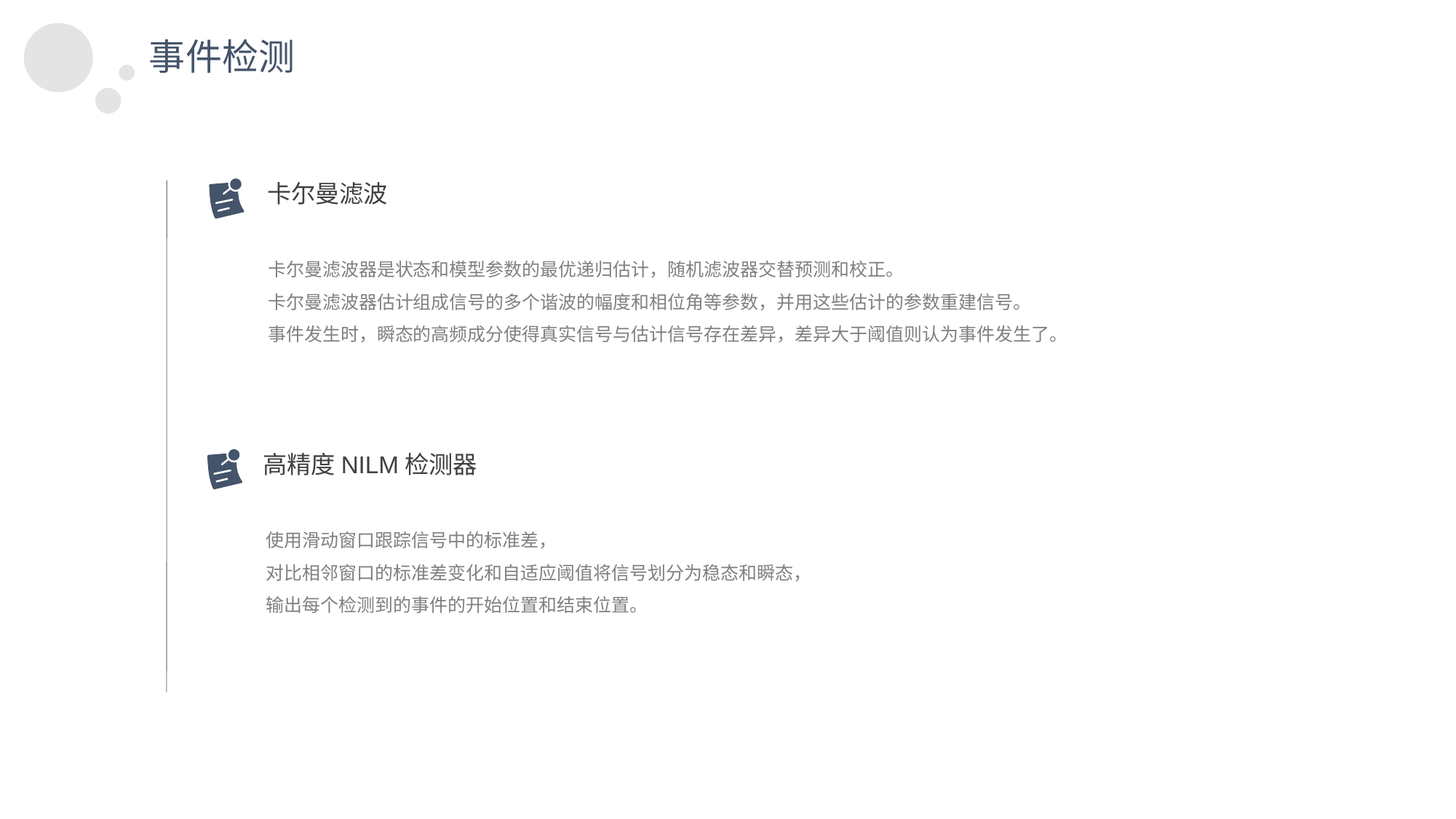

事件检测
卡尔曼滤波

卡尔曼滤波器是状态和模型参数的最优递归估计，随机滤波器交替预测和校正。
卡尔曼滤波器估计组成信号的多个谐波的幅度和相位角等参数，并用这些估计的参数重建信号。
事件发生时，瞬态的高频成分使得真实信号与估计信号存在差异，差异大于阈值则认为事件发生了。
高精度NILM检测器

使用滑动窗口跟踪信号中的标准差，
对比相邻窗口的标准差变化和自适应阈值将信号划分为稳态和瞬态，
输出每个检测到的事件的开始位置和结束位置。